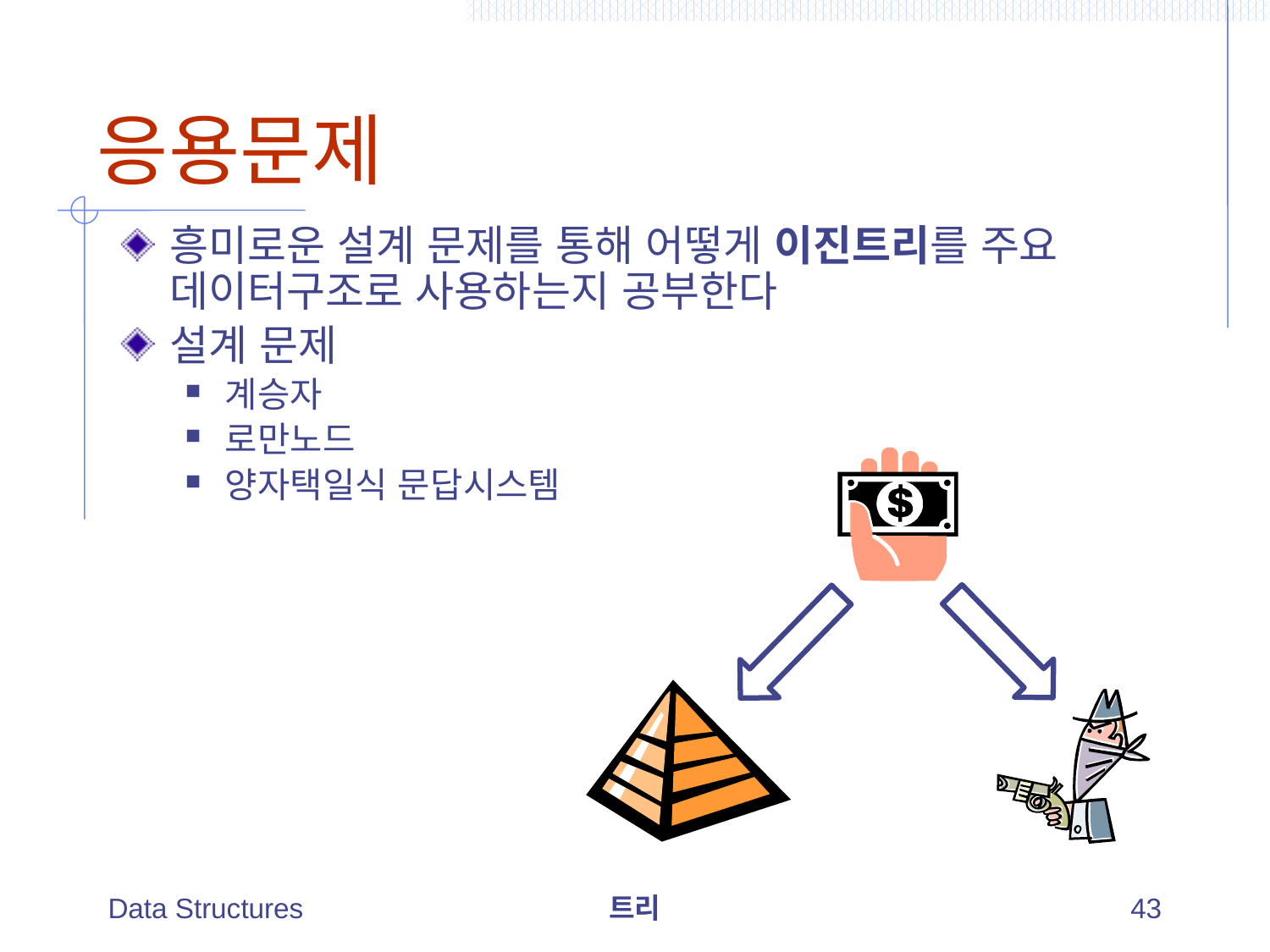

# 응용문제
흥미로운 설계 문제를 통해 어떻게 이진트리를 주요 데이터구조로 사용하는지 공부한다
설계 문제
계승자
로만노드
양자택일식 문답시스템

Data Structures
트리
43